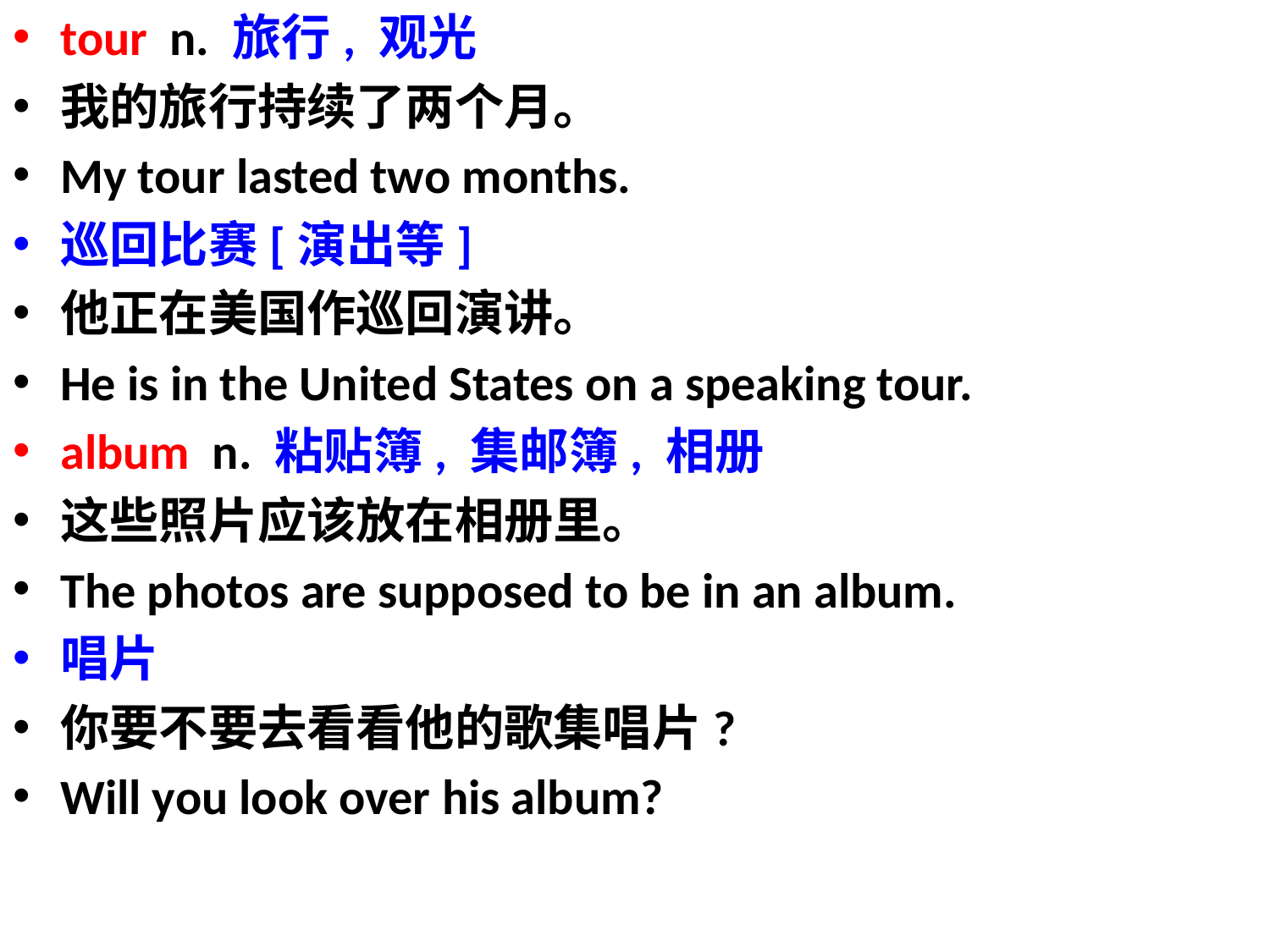

tour  n. 旅行, 观光
我的旅行持续了两个月。
My tour lasted two months.
巡回比赛[演出等]
他正在美国作巡回演讲。
He is in the United States on a speaking tour.
album  n. 粘贴簿, 集邮簿, 相册
这些照片应该放在相册里。
The photos are supposed to be in an album.
唱片
你要不要去看看他的歌集唱片?
Will you look over his album?